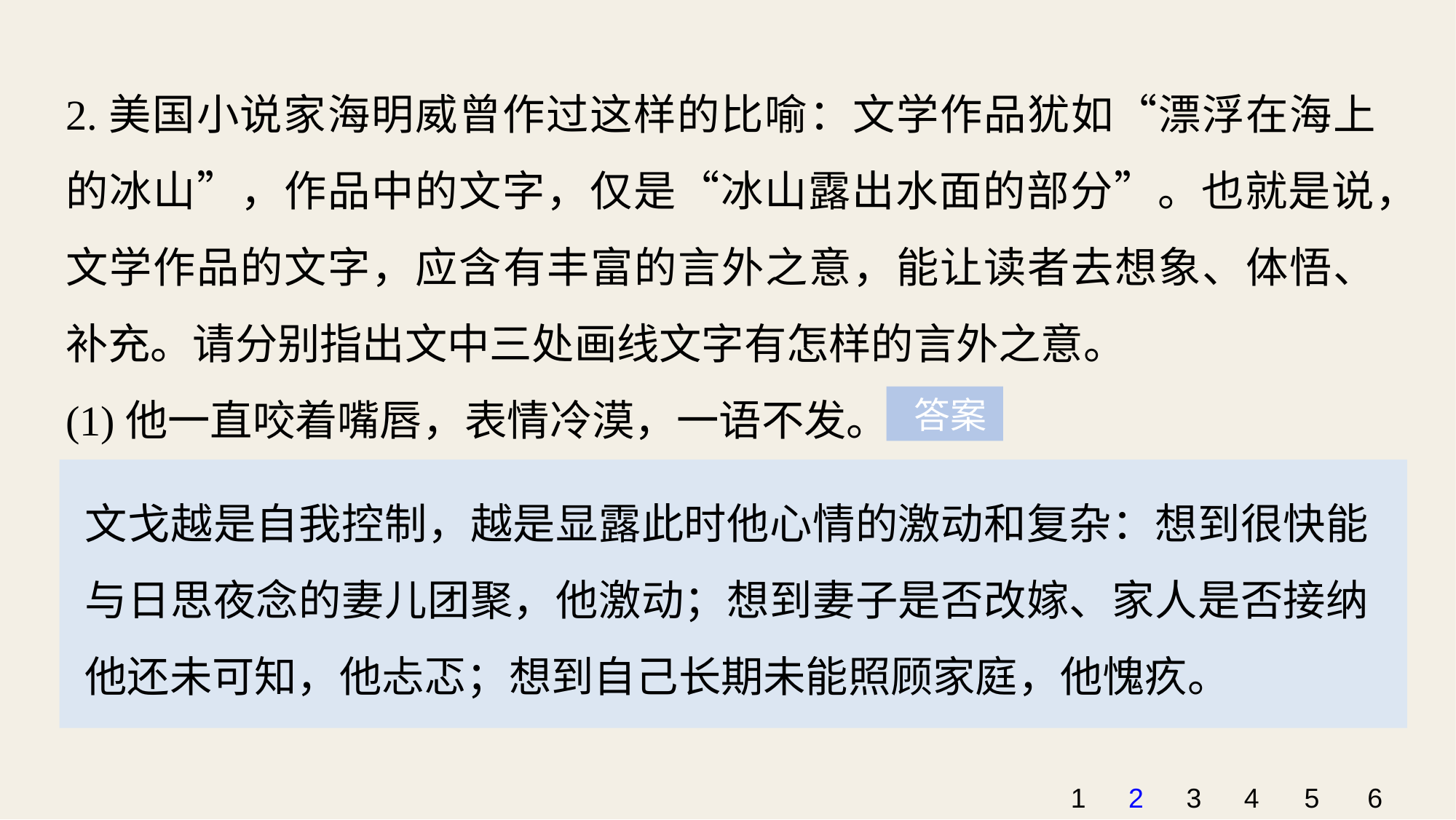

2.美国小说家海明威曾作过这样的比喻：文学作品犹如“漂浮在海上的冰山”，作品中的文字，仅是“冰山露出水面的部分”。也就是说，文学作品的文字，应含有丰富的言外之意，能让读者去想象、体悟、补充。请分别指出文中三处画线文字有怎样的言外之意。
(1)他一直咬着嘴唇，表情冷漠，一语不发。
 答案

文戈越是自我控制，越是显露此时他心情的激动和复杂：想到很快能与日思夜念的妻儿团聚，他激动；想到妻子是否改嫁、家人是否接纳他还未可知，他忐忑；想到自己长期未能照顾家庭，他愧疚。
1
2
3
4
5
6